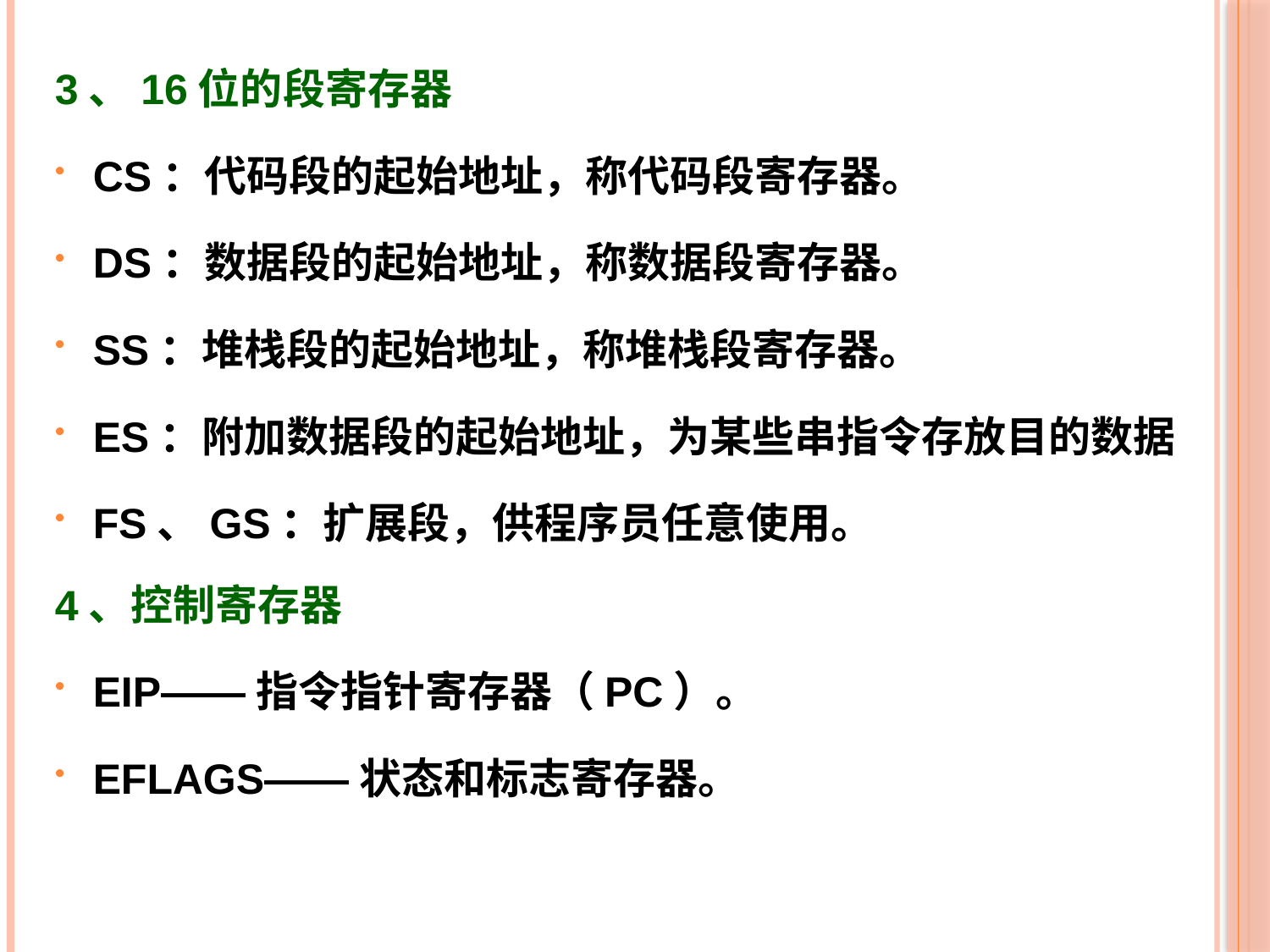

34
3、16位的段寄存器
CS：代码段的起始地址，称代码段寄存器。
DS：数据段的起始地址，称数据段寄存器。
SS：堆栈段的起始地址，称堆栈段寄存器。
ES：附加数据段的起始地址，为某些串指令存放目的数据
FS、GS：扩展段，供程序员任意使用。
4、控制寄存器
EIP——指令指针寄存器（PC）。
EFLAGS——状态和标志寄存器。